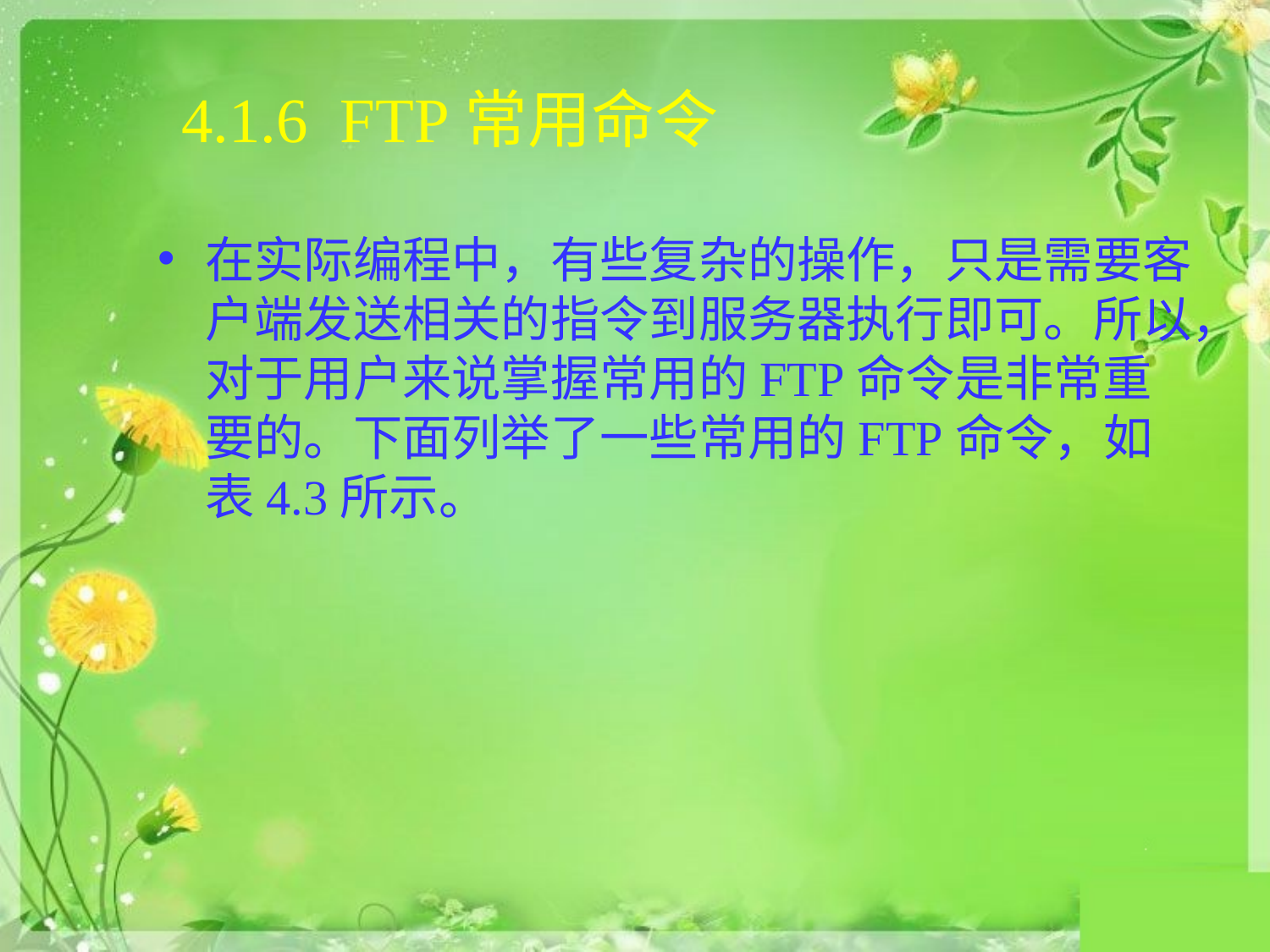

# 4.1.6  FTP常用命令
在实际编程中，有些复杂的操作，只是需要客户端发送相关的指令到服务器执行即可。所以，对于用户来说掌握常用的FTP命令是非常重要的。下面列举了一些常用的FTP命令，如表4.3所示。